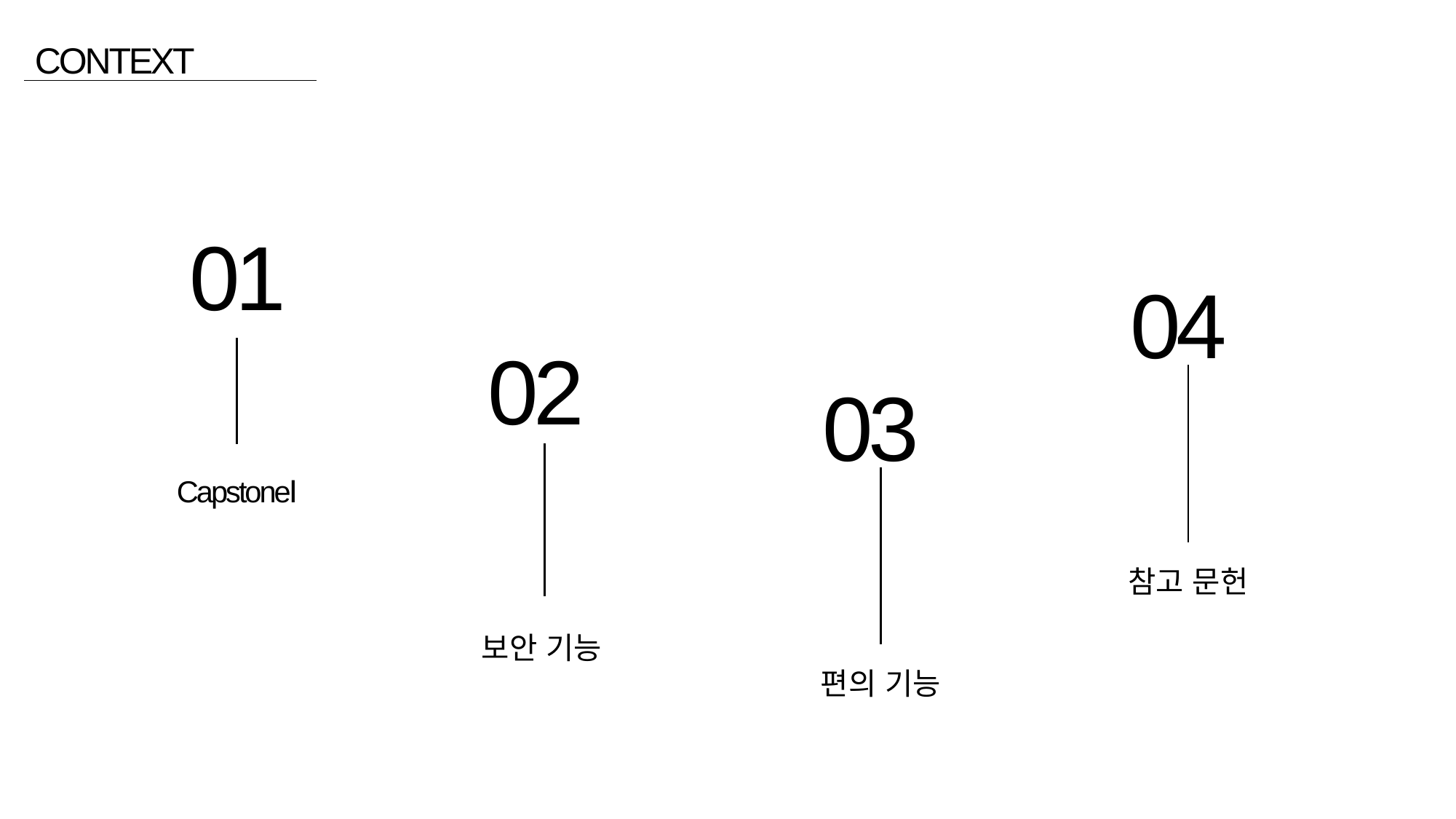

CONTEXT
01
CapstoneⅠ

04
참고 문헌
02
보안 기능
03
편의 기능